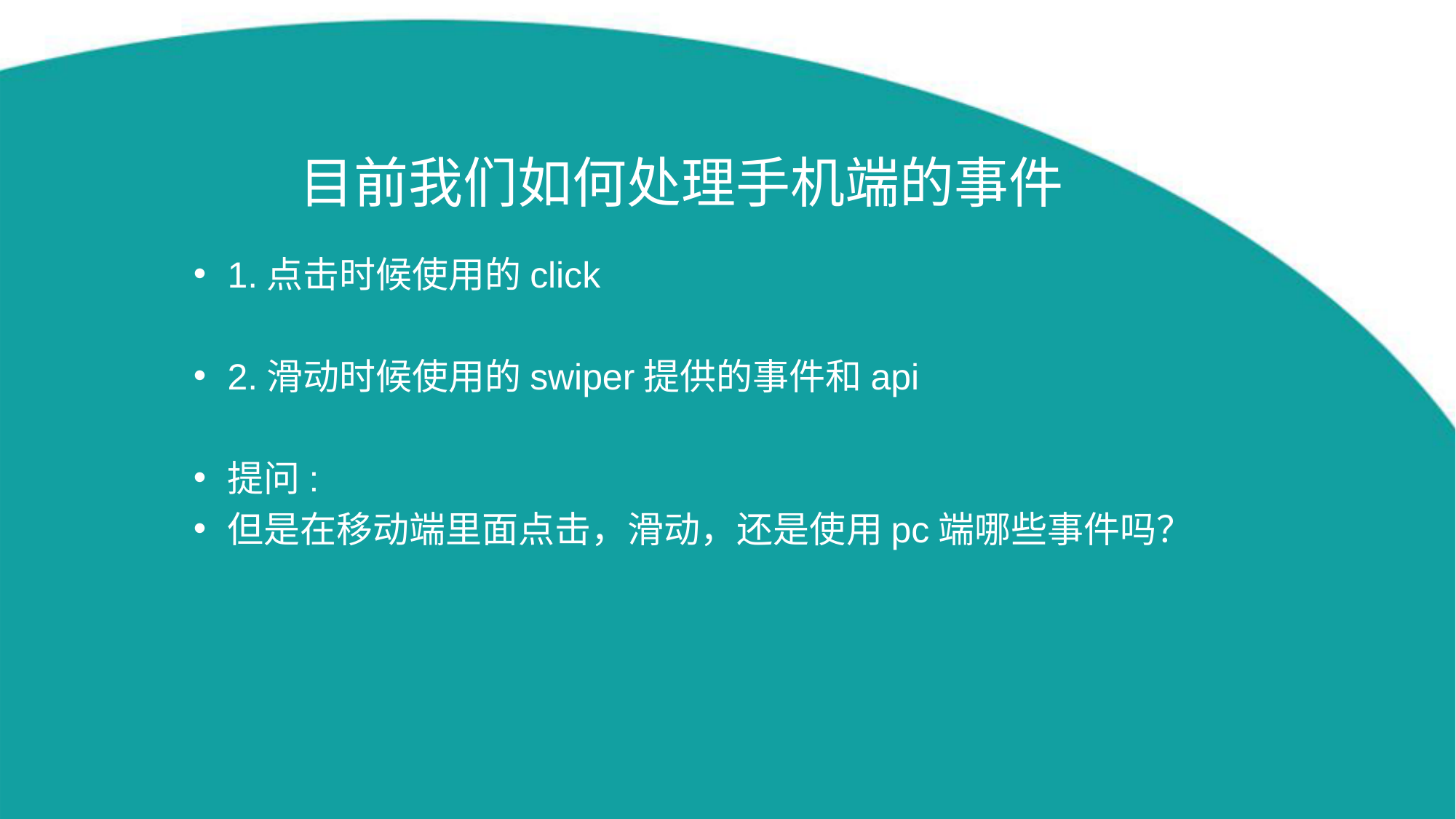

# 目前我们如何处理手机端的事件
1.点击时候使用的click

2.滑动时候使用的swiper提供的事件和api

提问:
但是在移动端里面点击，滑动，还是使用pc端哪些事件吗？